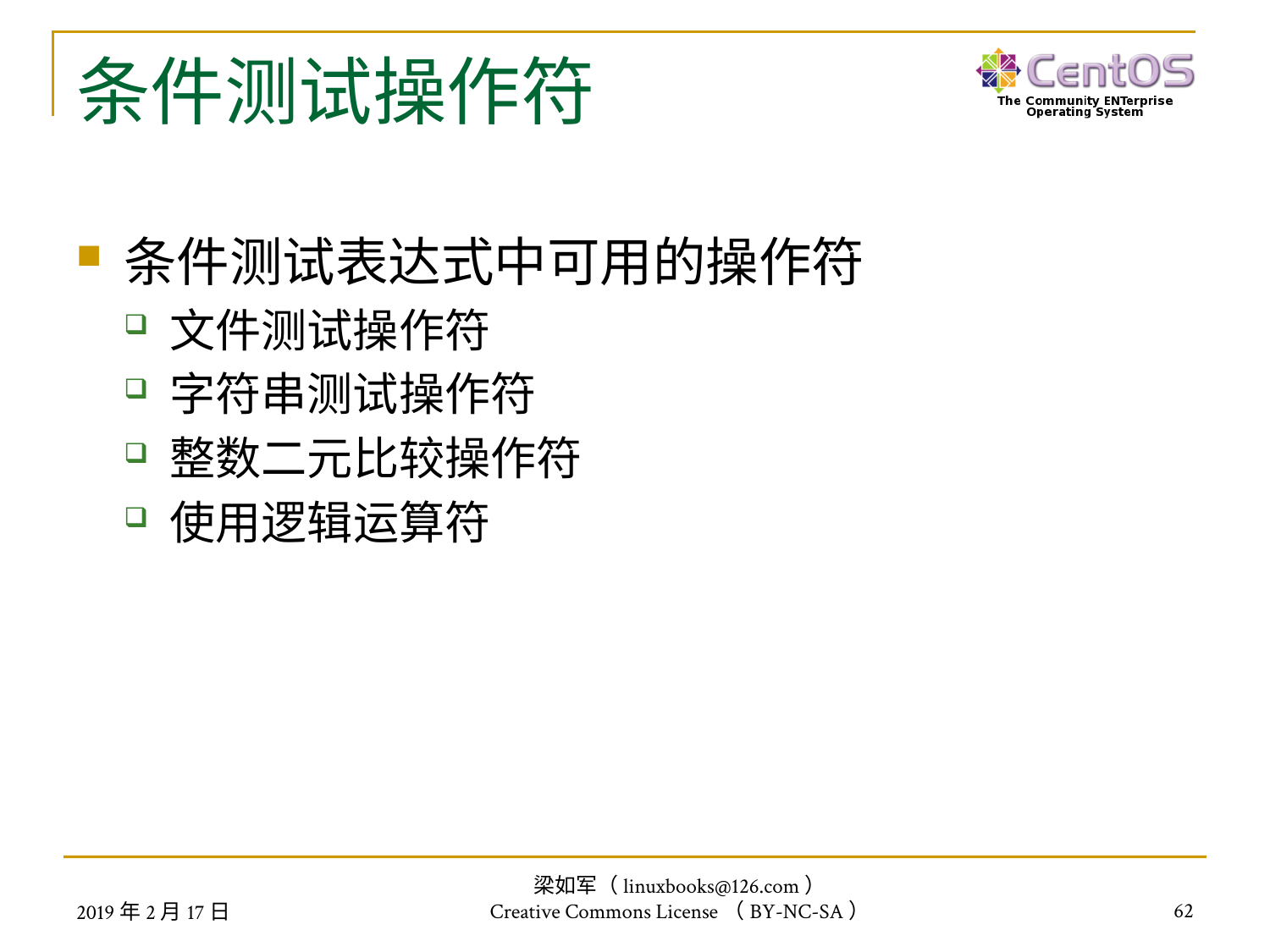

# 条件测试操作符
条件测试表达式中可用的操作符
文件测试操作符
字符串测试操作符
整数二元比较操作符
使用逻辑运算符

梁如军（linuxbooks@126.com）
Creative Commons License（BY-NC-SA）
2019年2月17日
62